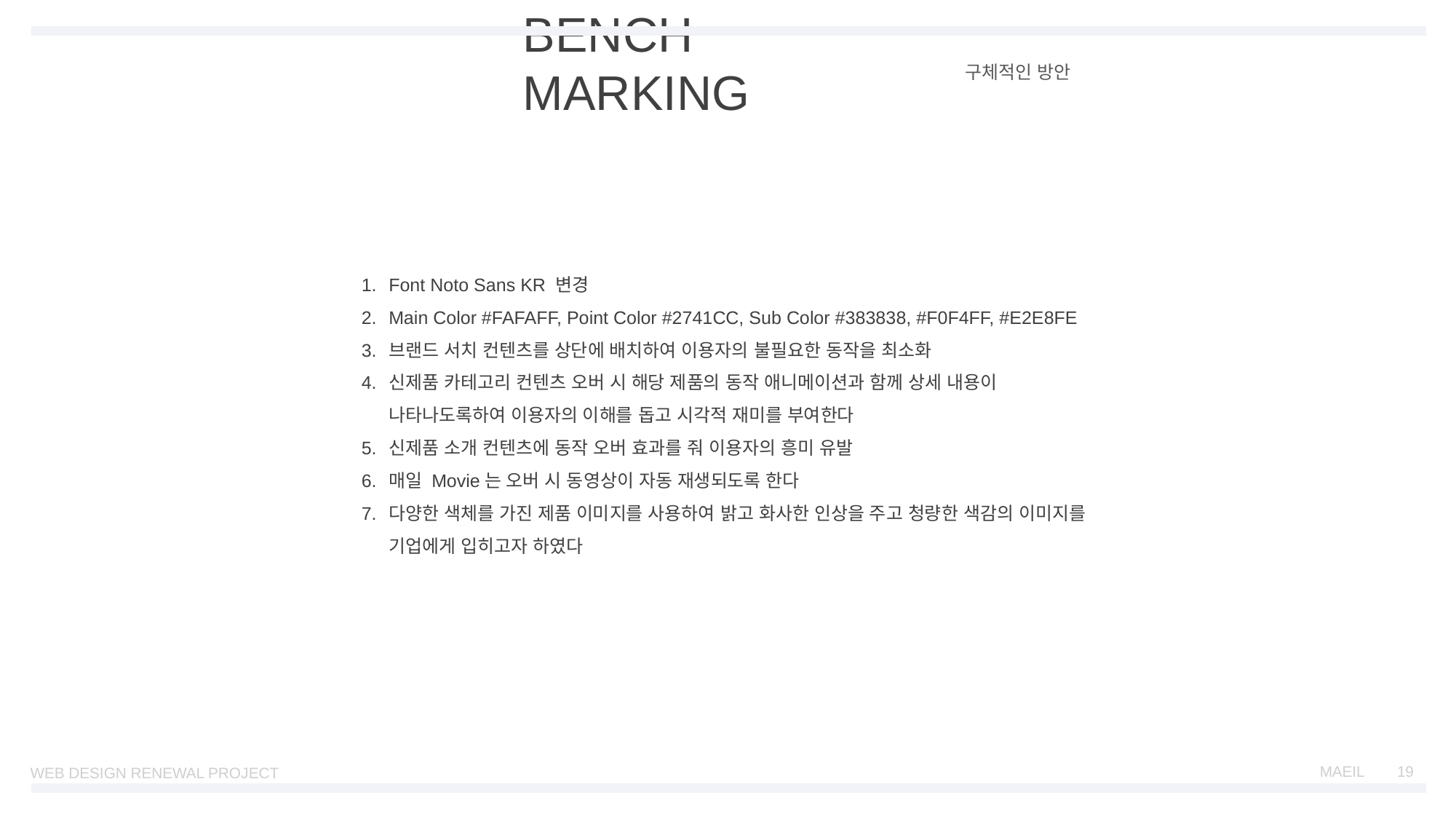

BENCH MARKING
구체적인 방안
Font Noto Sans KR 변경
Main Color #FAFAFF, Point Color #2741CC, Sub Color #383838, #F0F4FF, #E2E8FE
브랜드 서치 컨텐츠를 상단에 배치하여 이용자의 불필요한 동작을 최소화
신제품 카테고리 컨텐츠 오버 시 해당 제품의 동작 애니메이션과 함께 상세 내용이 나타나도록하여 이용자의 이해를 돕고 시각적 재미를 부여한다
신제품 소개 컨텐츠에 동작 오버 효과를 줘 이용자의 흥미 유발
매일 Movie는 오버 시 동영상이 자동 재생되도록 한다
다양한 색체를 가진 제품 이미지를 사용하여 밝고 화사한 인상을 주고 청량한 색감의 이미지를 기업에게 입히고자 하였다
MAEIL
19
WEB DESIGN RENEWAL PROJECT